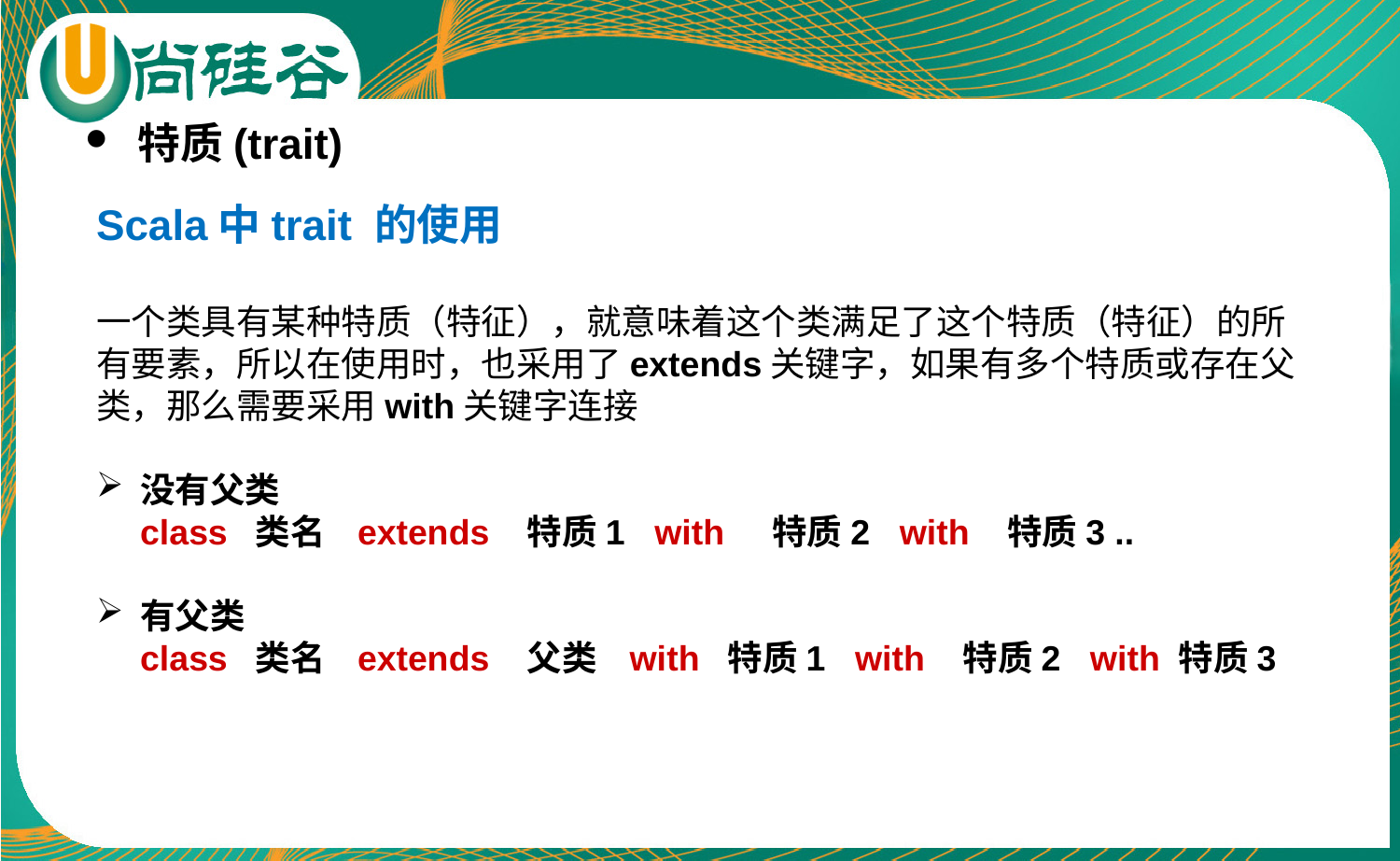

特质(trait)

Scala中trait 的使用

一个类具有某种特质（特征），就意味着这个类满足了这个特质（特征）的所有要素，所以在使用时，也采用了extends关键字，如果有多个特质或存在父类，那么需要采用with关键字连接

没有父类
class  类名   extends   特质1   with    特质2   with   特质3 ..

有父类
class  类名   extends   父类   with  特质1   with   特质2   with 特质3